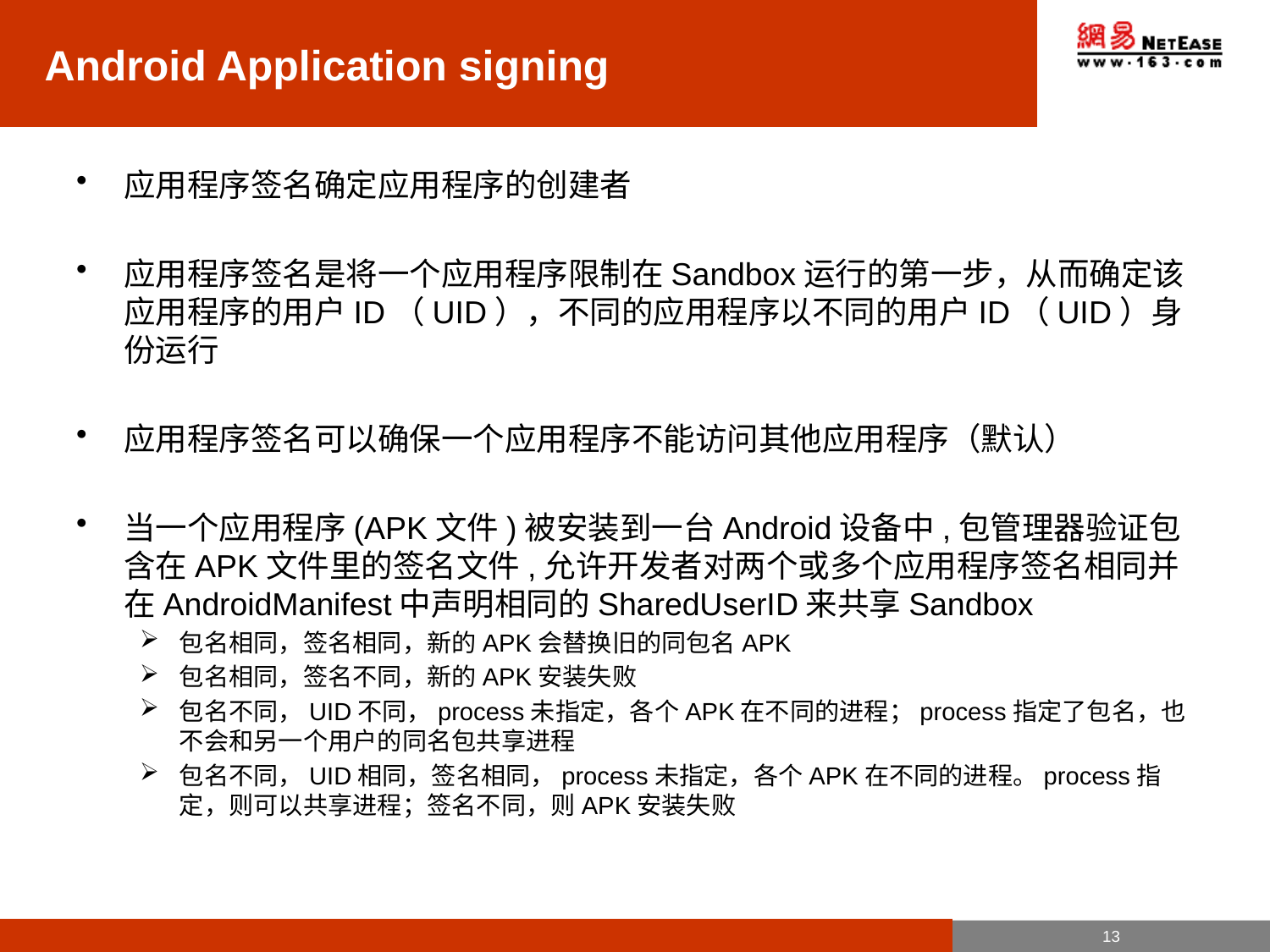

# Android Application signing
应用程序签名确定应用程序的创建者

应用程序签名是将一个应用程序限制在Sandbox运行的第一步，从而确定该应用程序的用户ID（UID），不同的应用程序以不同的用户ID（UID）身份运行

应用程序签名可以确保一个应用程序不能访问其他应用程序（默认）

当一个应用程序(APK文件)被安装到一台Android设备中,包管理器验证包含在APK文件里的签名文件,允许开发者对两个或多个应用程序签名相同并在AndroidManifest中声明相同的SharedUserID来共享Sandbox
包名相同，签名相同，新的APK会替换旧的同包名APK
包名相同，签名不同，新的APK安装失败
包名不同，UID不同，process未指定，各个APK在不同的进程；process指定了包名，也不会和另一个用户的同名包共享进程
包名不同，UID相同，签名相同，process未指定，各个APK在不同的进程。process指定，则可以共享进程；签名不同，则APK安装失败

13